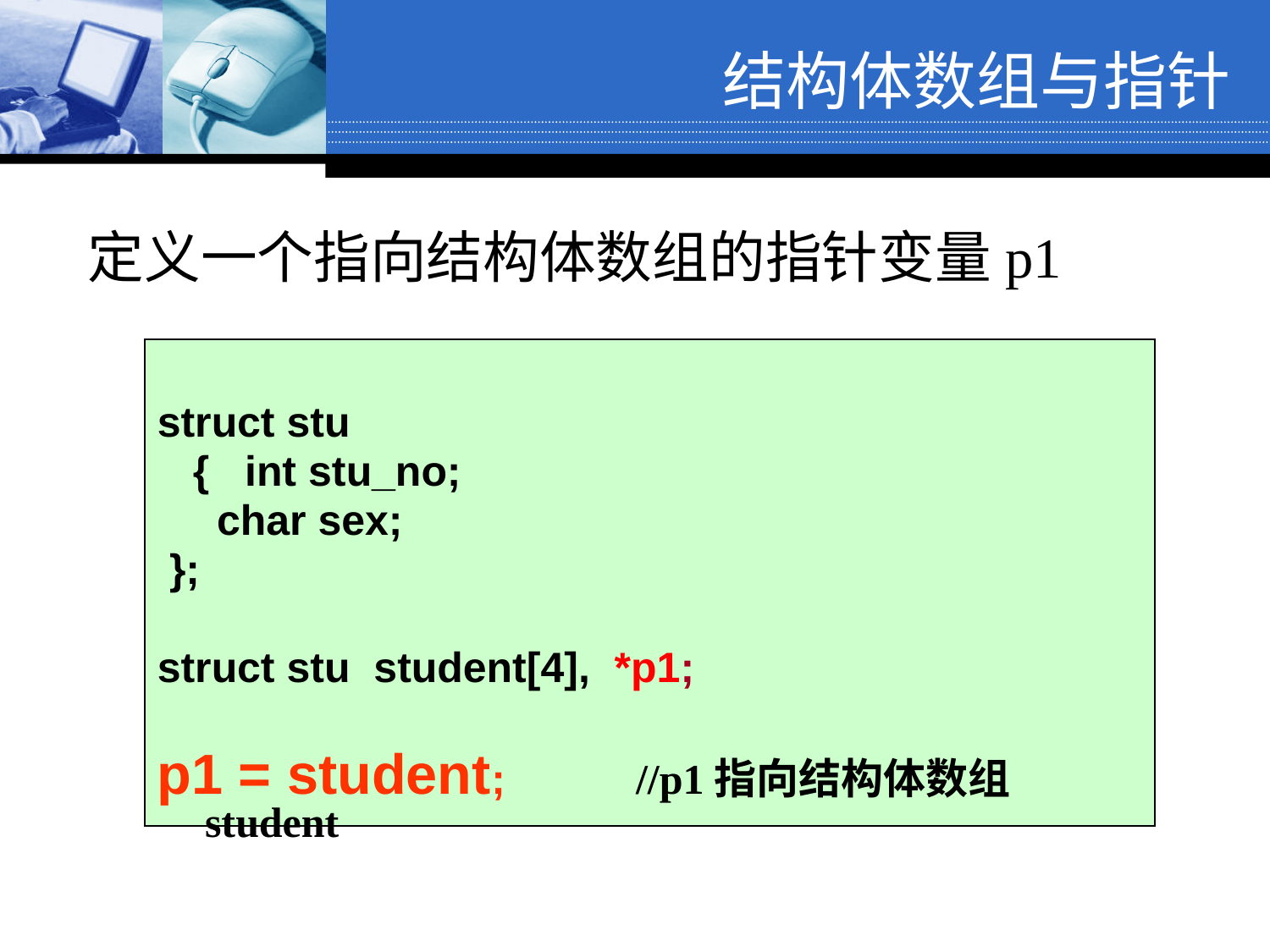

# 结构体数组与指针
定义一个指向结构体数组的指针变量p1

struct stu
   {   int stu_no;
	 char sex;
 };

struct stu  student[4],  *p1;

p1 = student;           //p1指向结构体数组student